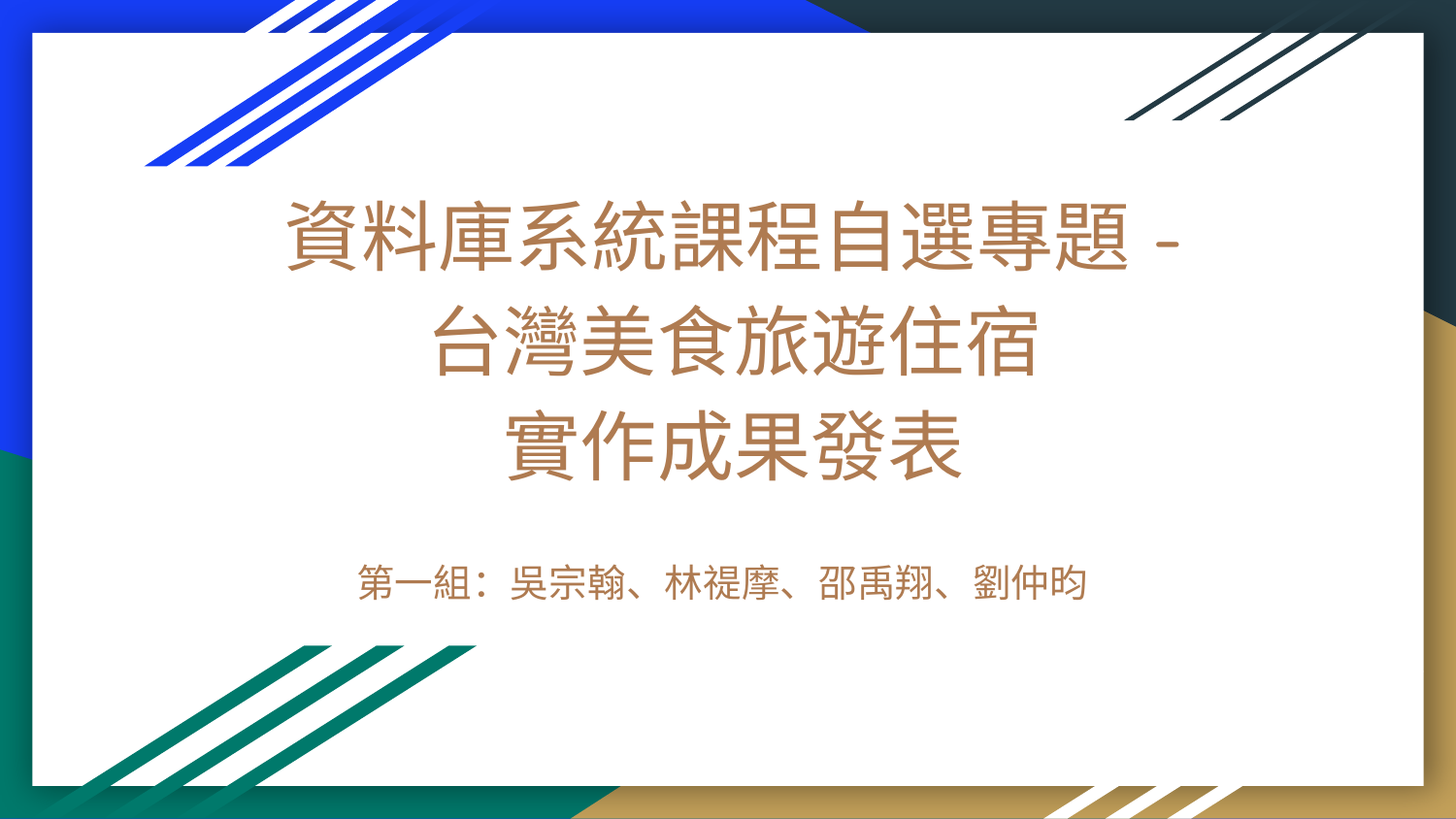

# 資料庫系統課程自選專題-
台灣美食旅遊住宿
實作成果發表
第一組：吳宗翰、林禔摩、邵禹翔、劉仲昀